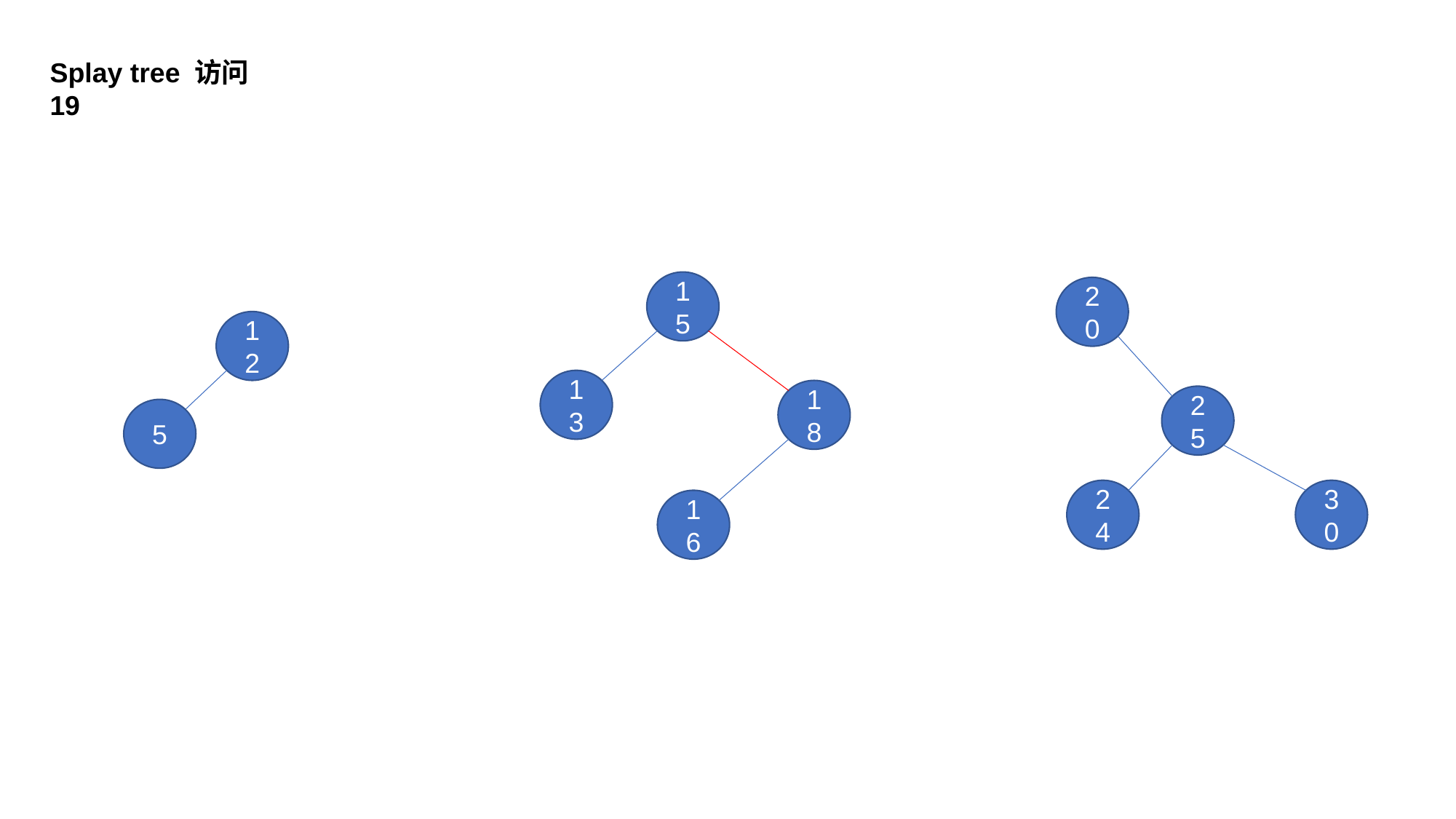

Splay tree 访问 19
15
20
12
13
18
25
5
24
30
16